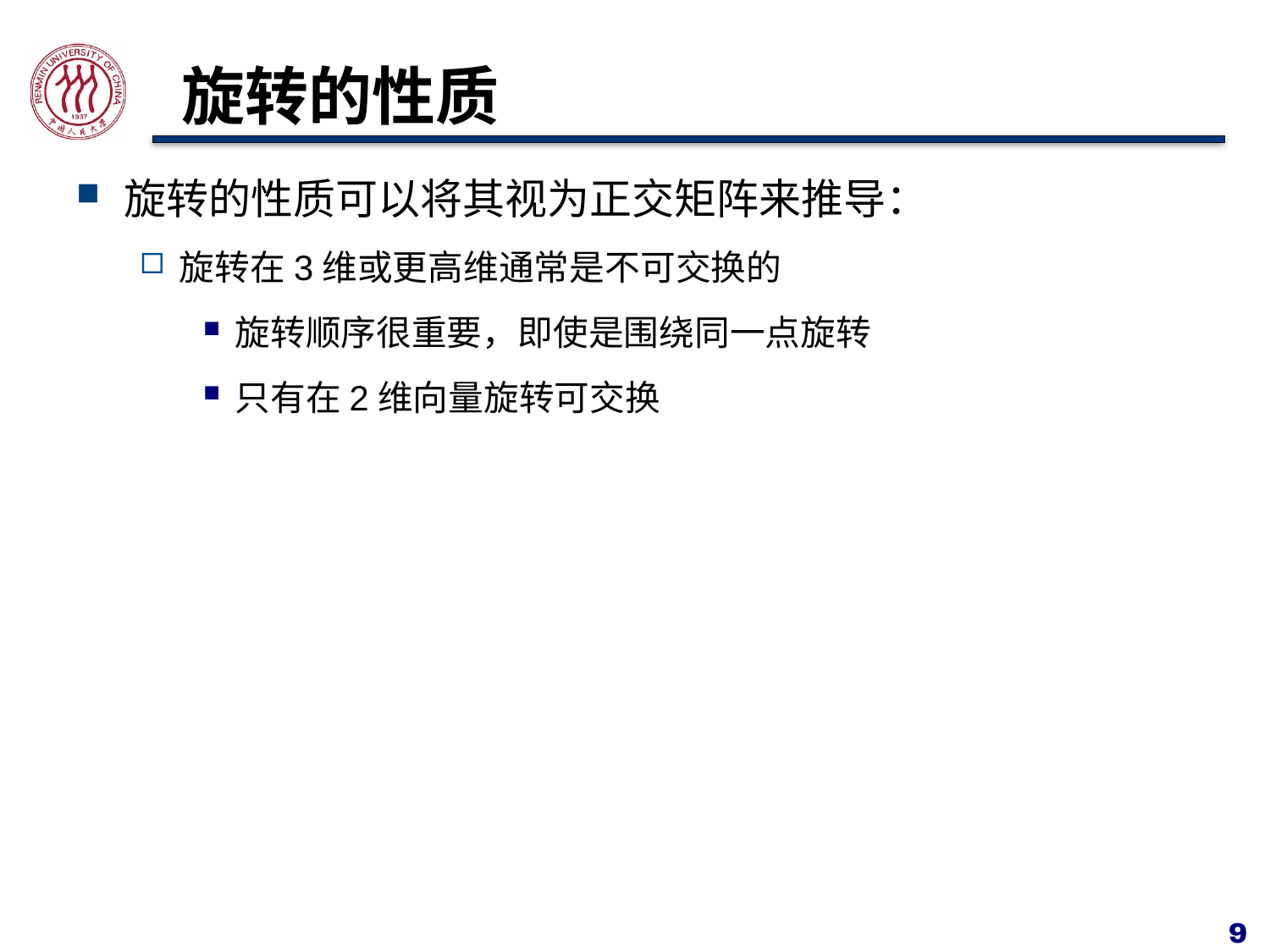

# 旋转的性质
旋转的性质可以将其视为正交矩阵来推导：
旋转在3维或更高维通常是不可交换的
旋转顺序很重要，即使是围绕同一点旋转
只有在2维向量旋转可交换